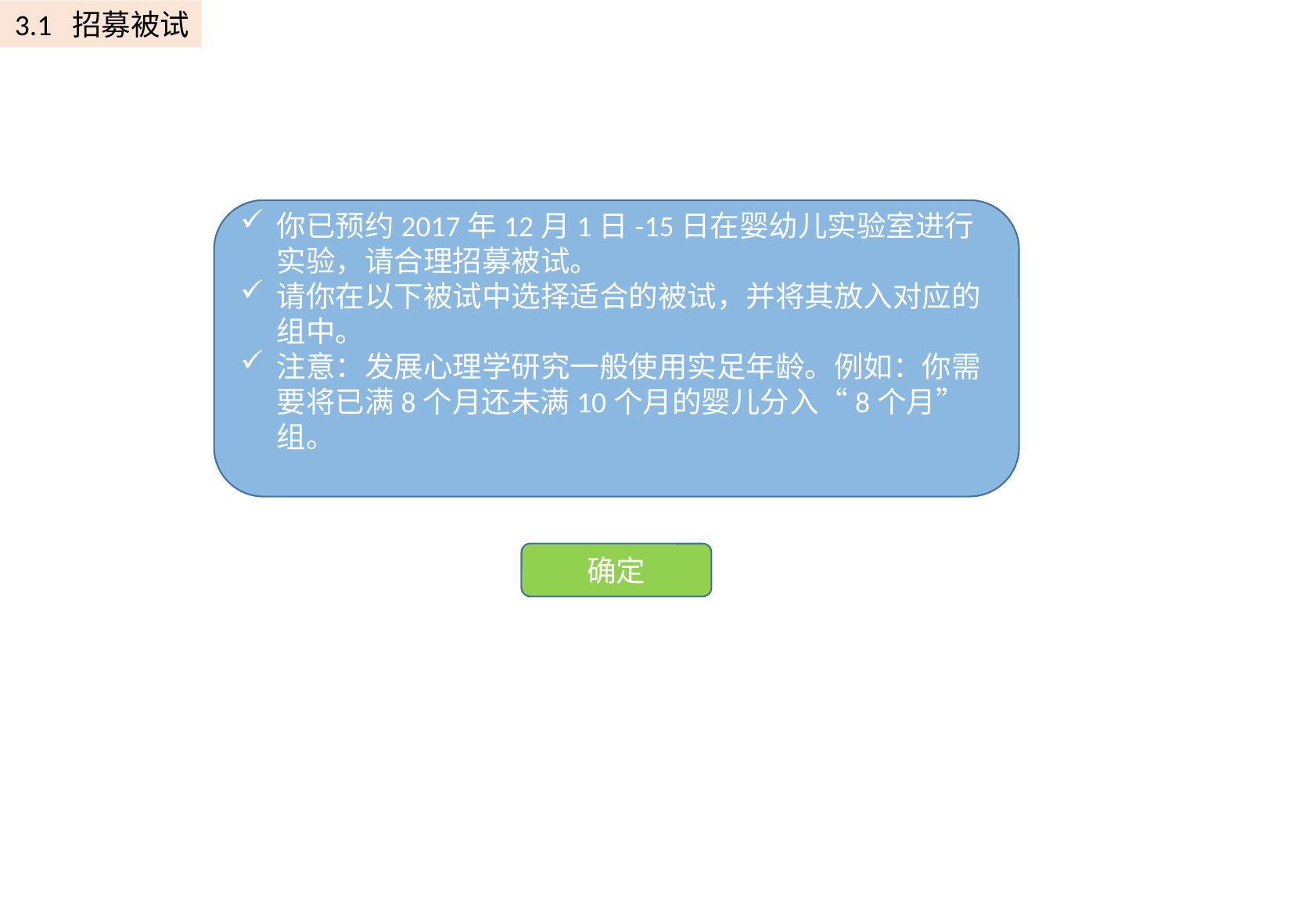

3.1  招募被试
你已预约2017年12月1日-15日在婴幼儿实验室进行实验，请合理招募被试。
请你在以下被试中选择适合的被试，并将其放入对应的组中。
注意：发展心理学研究一般使用实足年龄。例如：你需要将已满8个月还未满10个月的婴儿分入“8个月”组。

确定